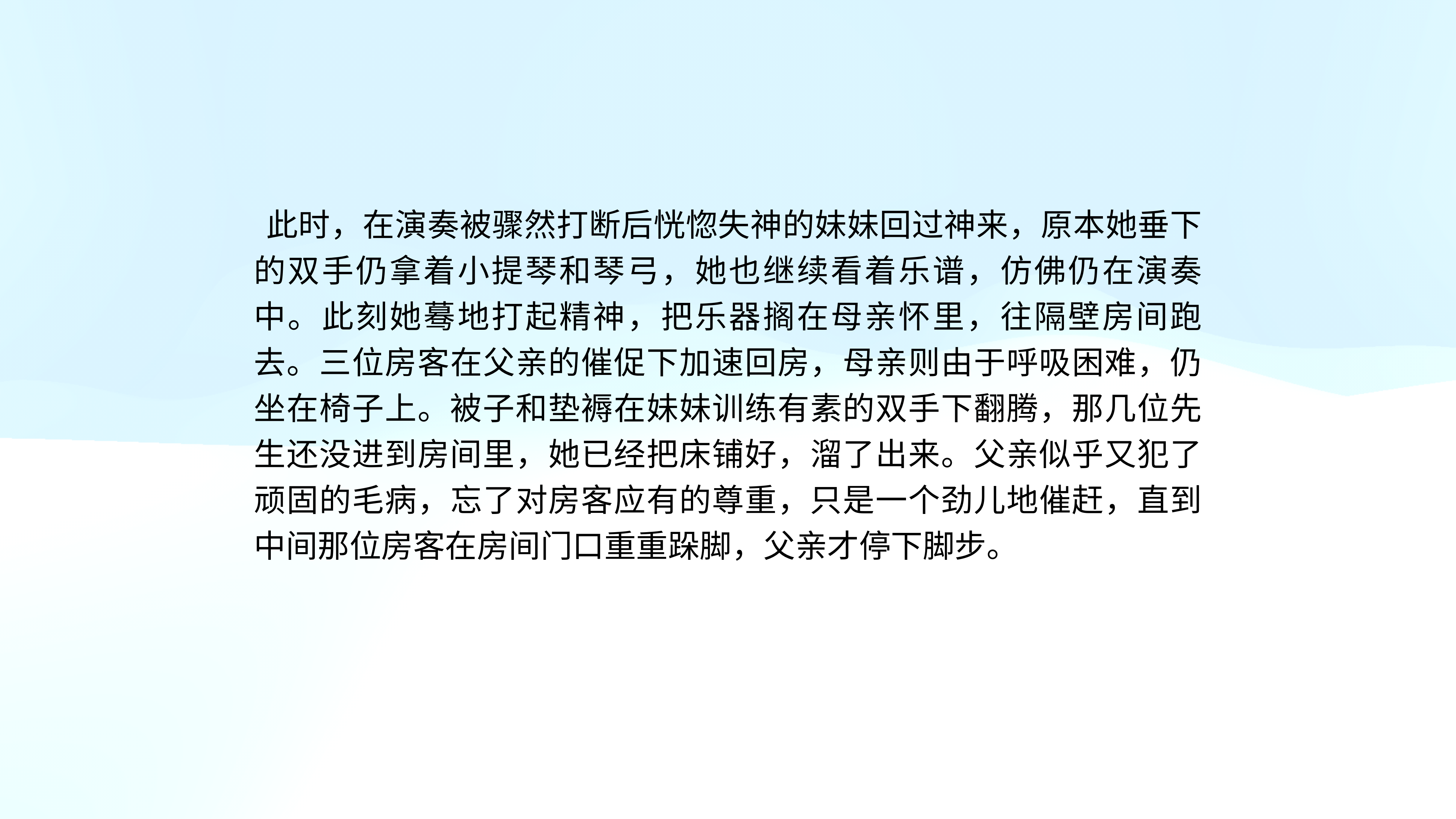

此时，在演奏被骤然打断后恍惚失神的妹妹回过神来，原本她垂下的双手仍拿着小提琴和琴弓，她也继续看着乐谱，仿佛仍在演奏中。此刻她蓦地打起精神，把乐器搁在母亲怀里，往隔壁房间跑去。三位房客在父亲的催促下加速回房，母亲则由于呼吸困难，仍坐在椅子上。被子和垫褥在妹妹训练有素的双手下翻腾，那几位先生还没进到房间里，她已经把床铺好，溜了出来。父亲似乎又犯了顽固的毛病，忘了对房客应有的尊重，只是一个劲儿地催赶，直到中间那位房客在房间门口重重跺脚，父亲才停下脚步。